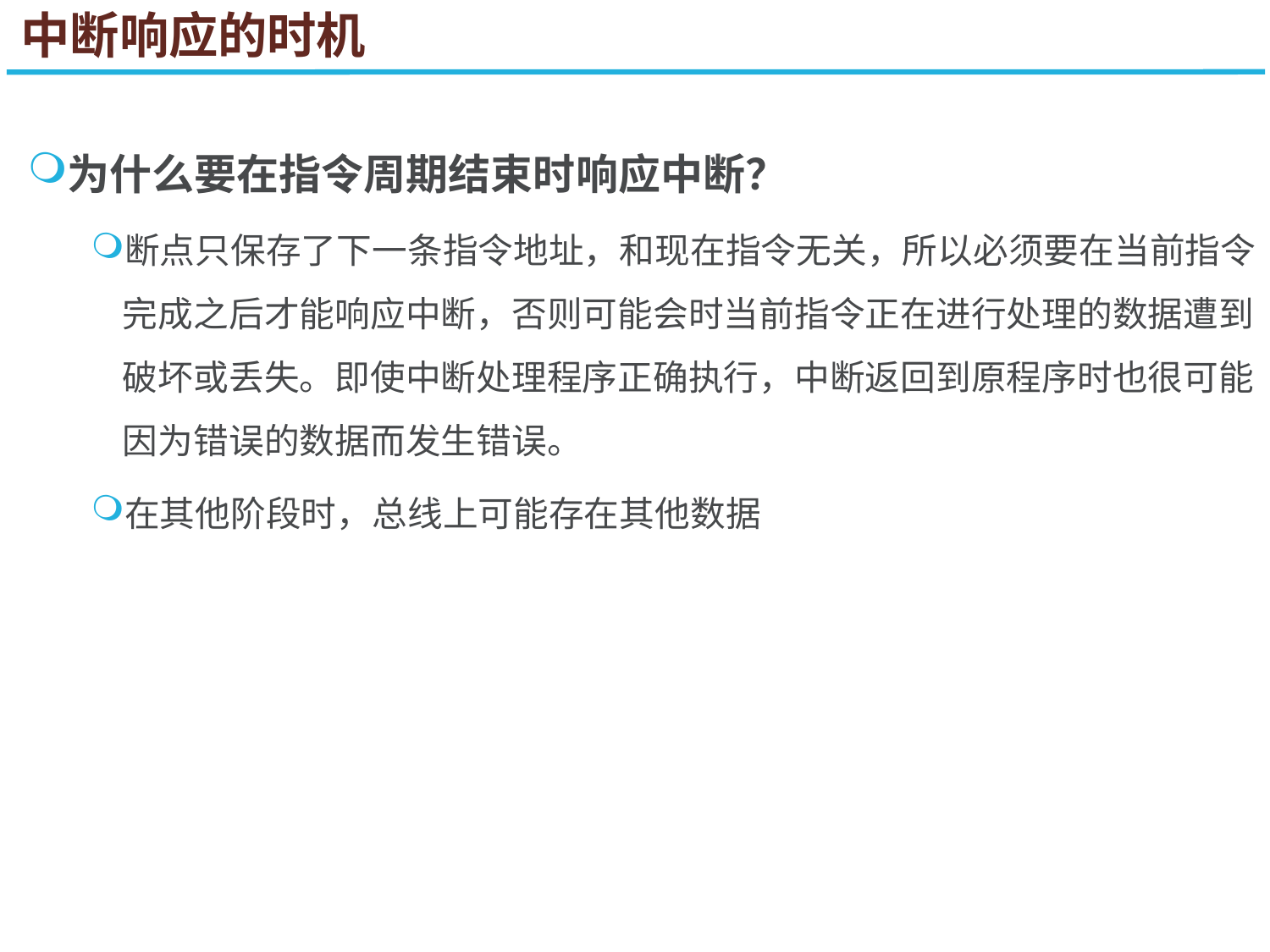

中断响应的时机
为什么要在指令周期结束时响应中断？
断点只保存了下一条指令地址，和现在指令无关，所以必须要在当前指令完成之后才能响应中断，否则可能会时当前指令正在进行处理的数据遭到破坏或丢失。即使中断处理程序正确执行，中断返回到原程序时也很可能因为错误的数据而发生错误。
在其他阶段时，总线上可能存在其他数据